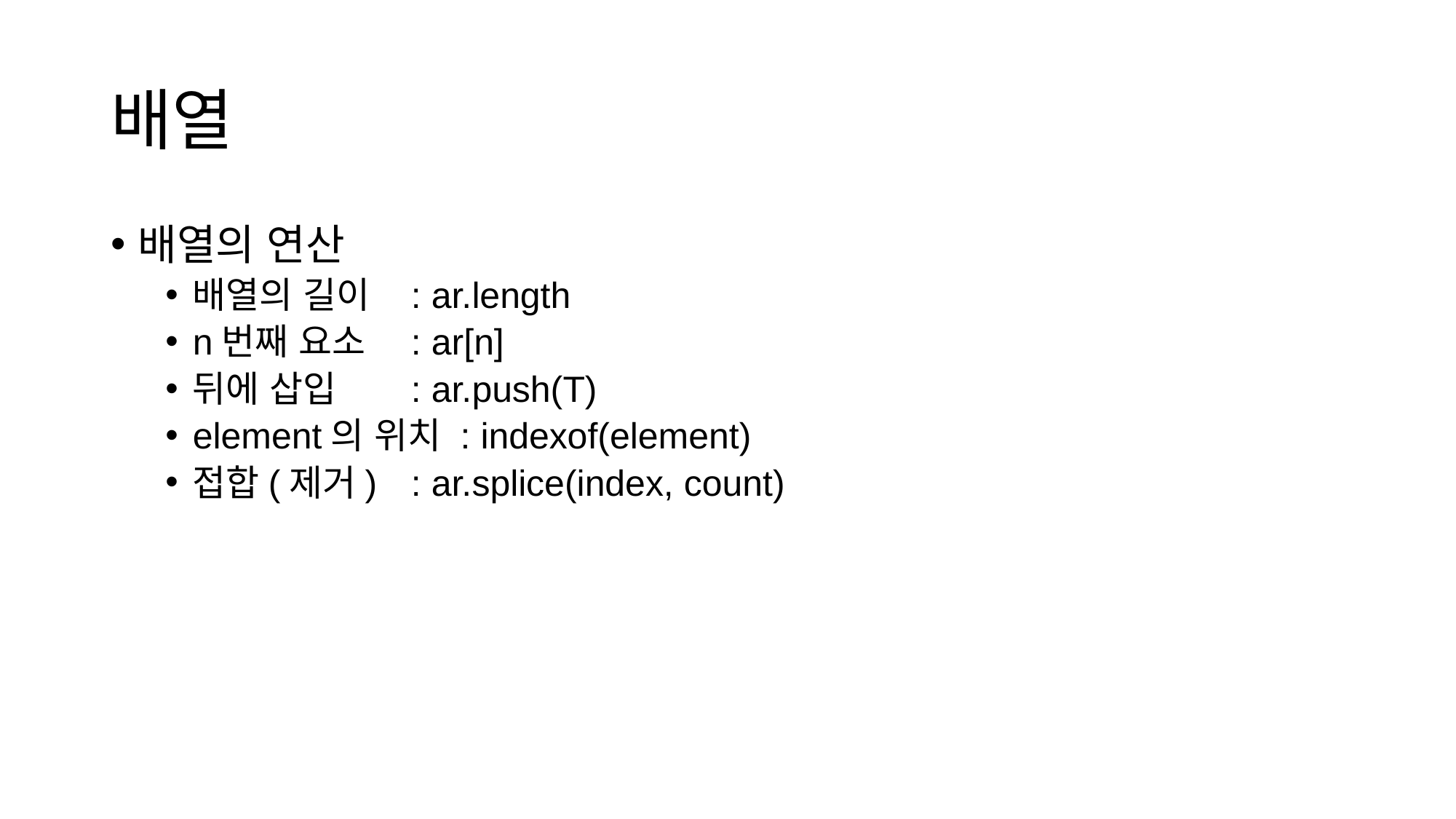

# 배열
배열의 연산
배열의 길이 	: ar.length
n번째 요소 	: ar[n]
뒤에 삽입	: ar.push(T)
element의 위치 : indexof(element)
접합(제거)	: ar.splice(index, count)